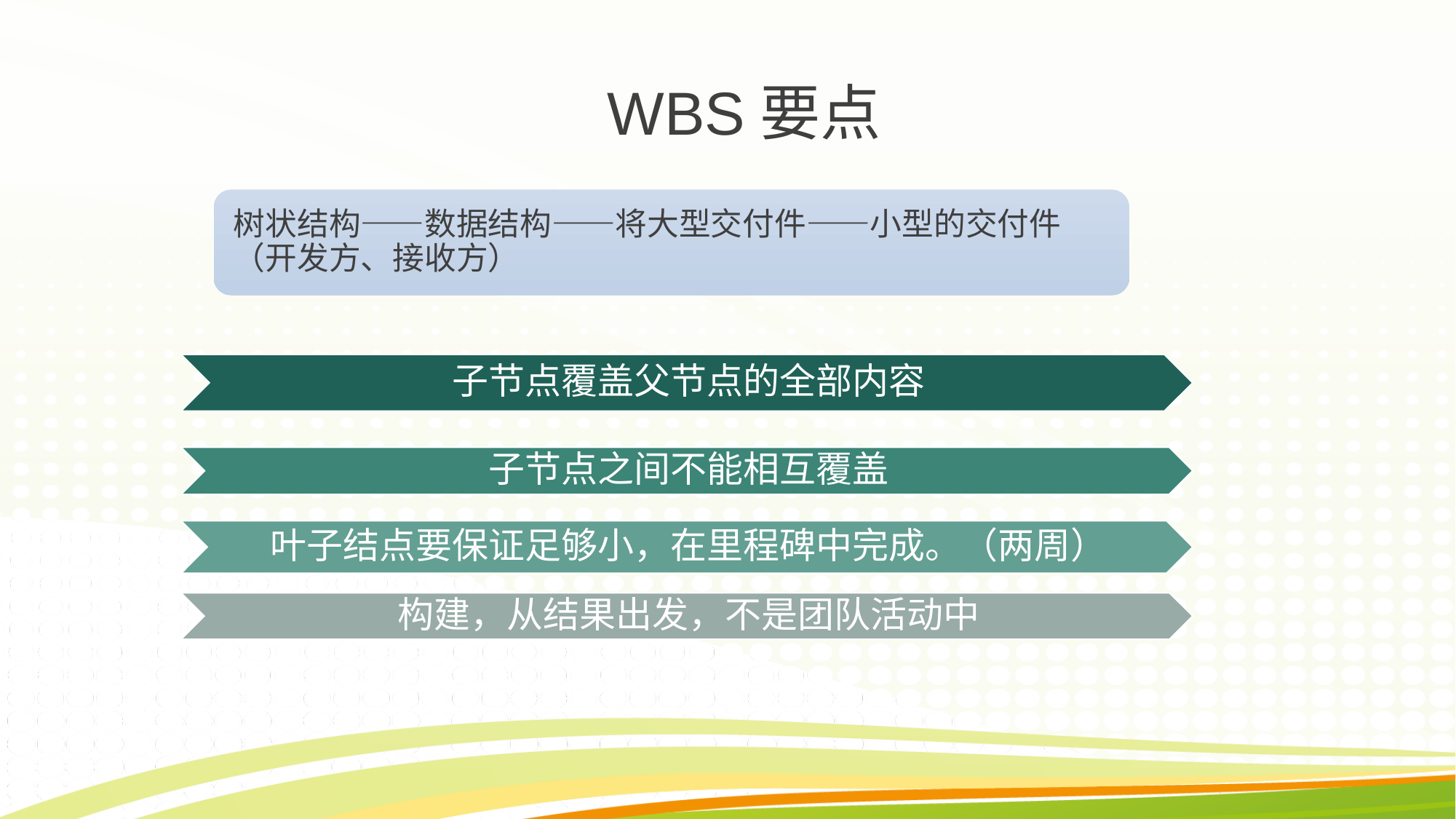

WBS要点
树状结构——数据结构——将大型交付件——小型的交付件（开发方、接收方）
子节点覆盖父节点的全部内容
子节点之间不能相互覆盖
叶子结点要保证足够小，在里程碑中完成。（两周）
构建，从结果出发，不是团队活动中